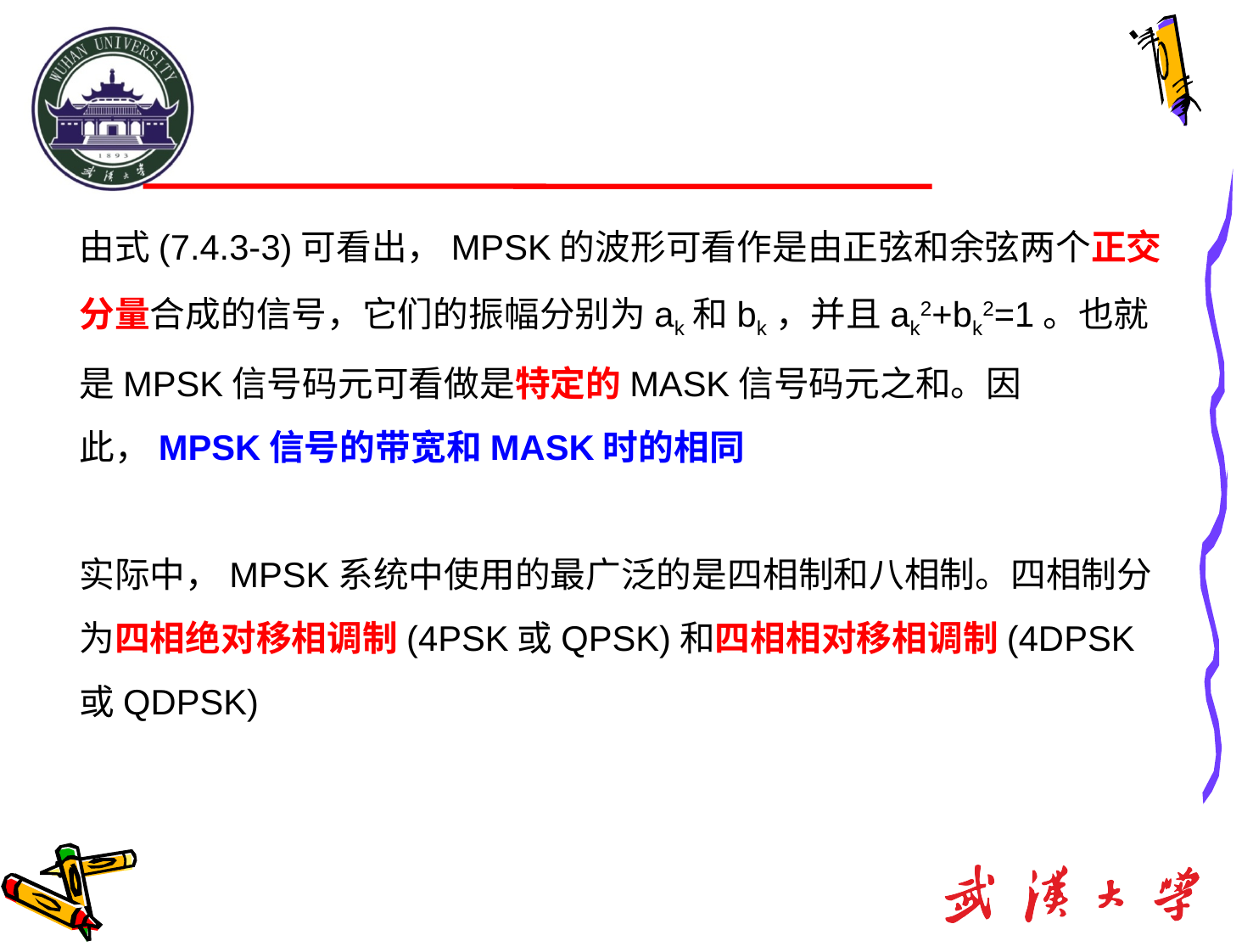

由式(7.4.3-3)可看出，MPSK的波形可看作是由正弦和余弦两个正交分量合成的信号，它们的振幅分别为ak和bk，并且ak2+bk2=1。也就是MPSK信号码元可看做是特定的MASK信号码元之和。因此，MPSK信号的带宽和MASK时的相同

实际中，MPSK系统中使用的最广泛的是四相制和八相制。四相制分为四相绝对移相调制(4PSK或QPSK)和四相相对移相调制(4DPSK或QDPSK)